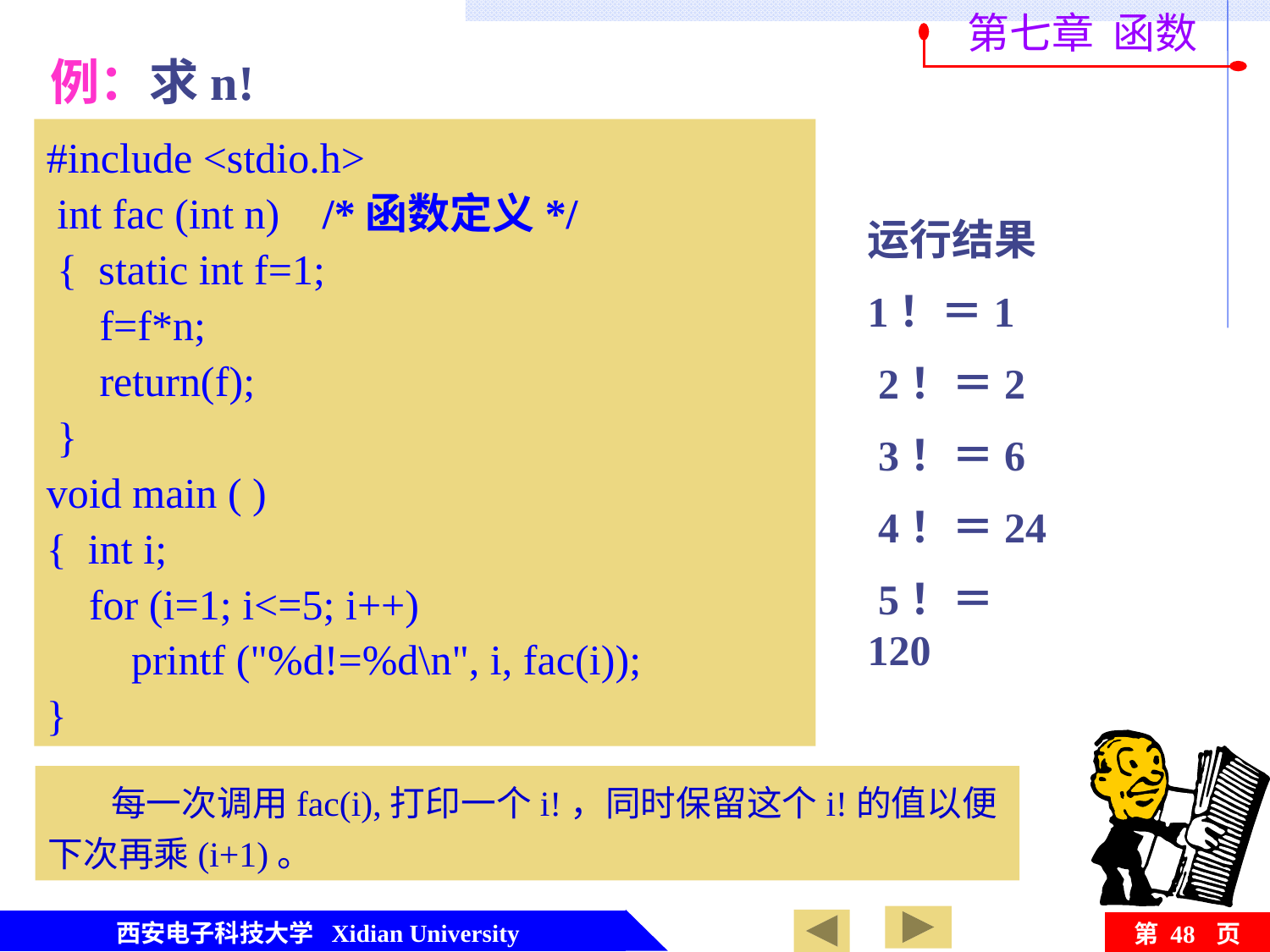

第七章  函数

 例：求n!
#include <stdio.h>
 int fac (int n)    /*函数定义*/
 {  static int f=1;
     f=f*n;
     return(f);
 }
void main ( )
{  int i;
    for (i=1; i<=5; i++)
        printf ("%d!=%d\n", i, fac(i));
}
运行结果
1！＝1
 2！＝2
 3！＝6
 4！＝24
 5！＝120

       每一次调用fac(i),打印一个i!，同时保留这个i!的值以便下次再乘(i+1)。